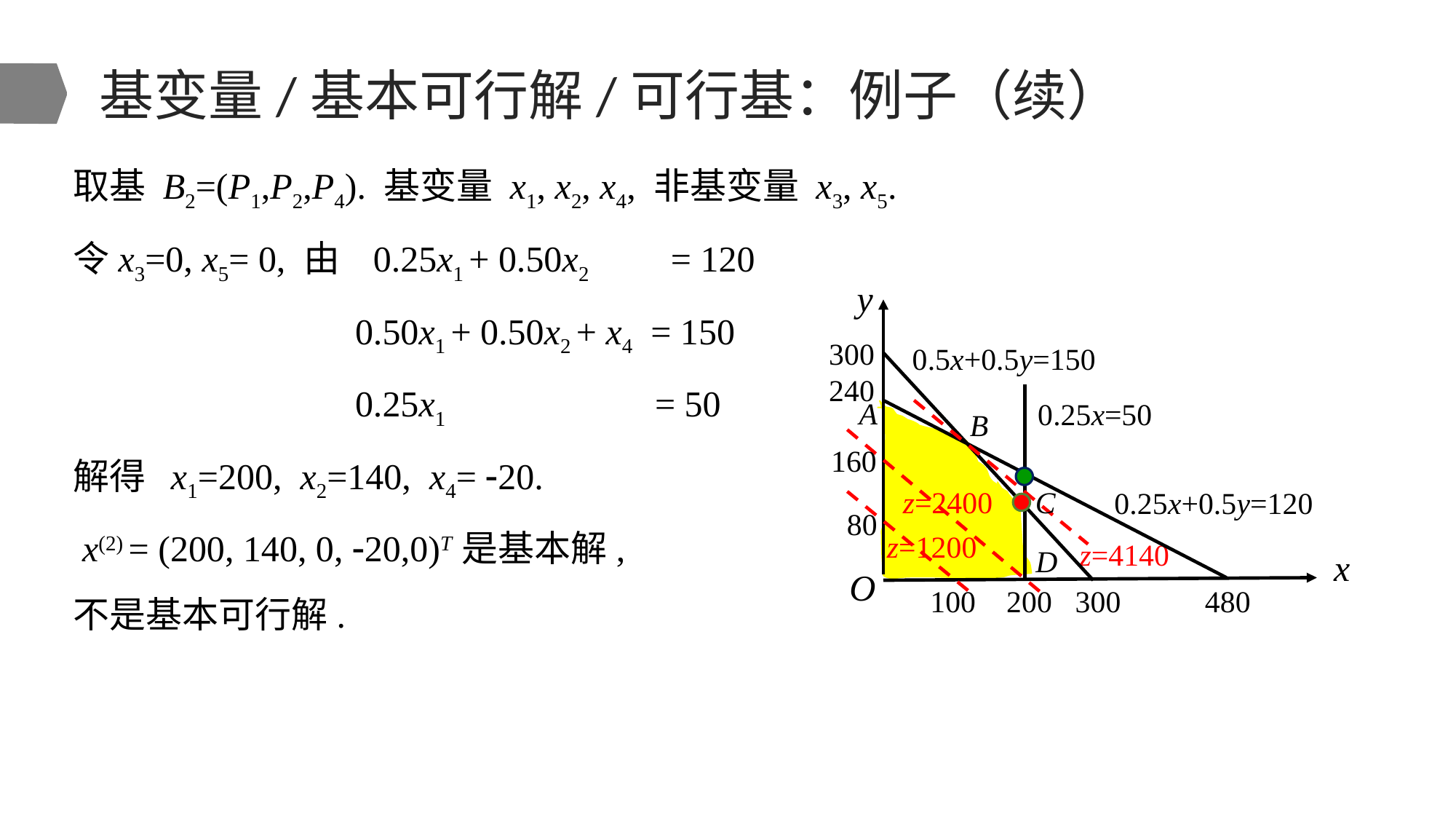

# 基变量/基本可行解/可行基：例子（续）
35
取基 B2=(P1,P2,P4). 基变量 x1, x2, x4, 非基变量 x3, x5.
令x3=0, x5= 0, 由   0.25x1 + 0.50x2         = 120
                               0.50x1 + 0.50x2 + x4  = 150
                               0.25x1                       = 50
解得  x1=200,  x2=140,  x4= −20.
 x(2) = (200, 140, 0, −20,0)T 是基本解,
不是基本可行解.
y
300
240
0.5x+0.5y=150
A
0.25x=50

B
160
z=2400
C
0.25x+0.5y=120
80
z=1200
z=4140
D
x
O
100    200   300           480